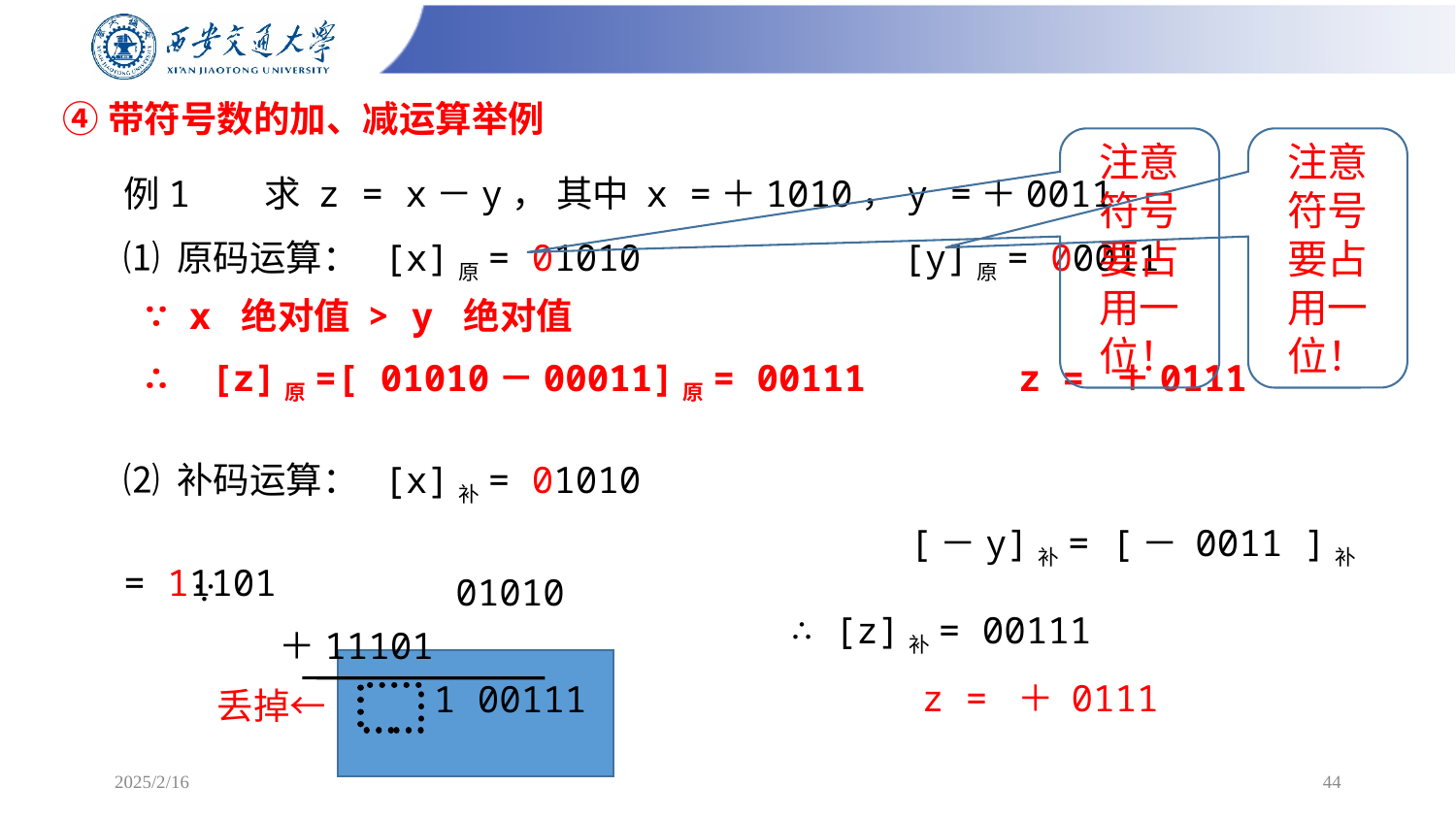

# ④带符号数的加、减运算举例
注意符号要占用一位！
注意符号要占用一位！
例1   求 z = x－y， 其中 x =＋1010，y =＋0011
⑴ 原码运算：  [x]原= 01010            [y]原= 00011
 ∵ x 绝对值 > y 绝对值
 ∴  [z]原=[ 01010－00011]原= 00111       z = ＋0111
⑵ 补码运算：  [x]补= 01010
                                    [－y]补= [－ 0011 ]补= 11101
 ∵           01010
            ＋11101
            1 00111
丢掉←

∴ [z]补= 00111
      z = ＋ 0111

2025/2/16
44